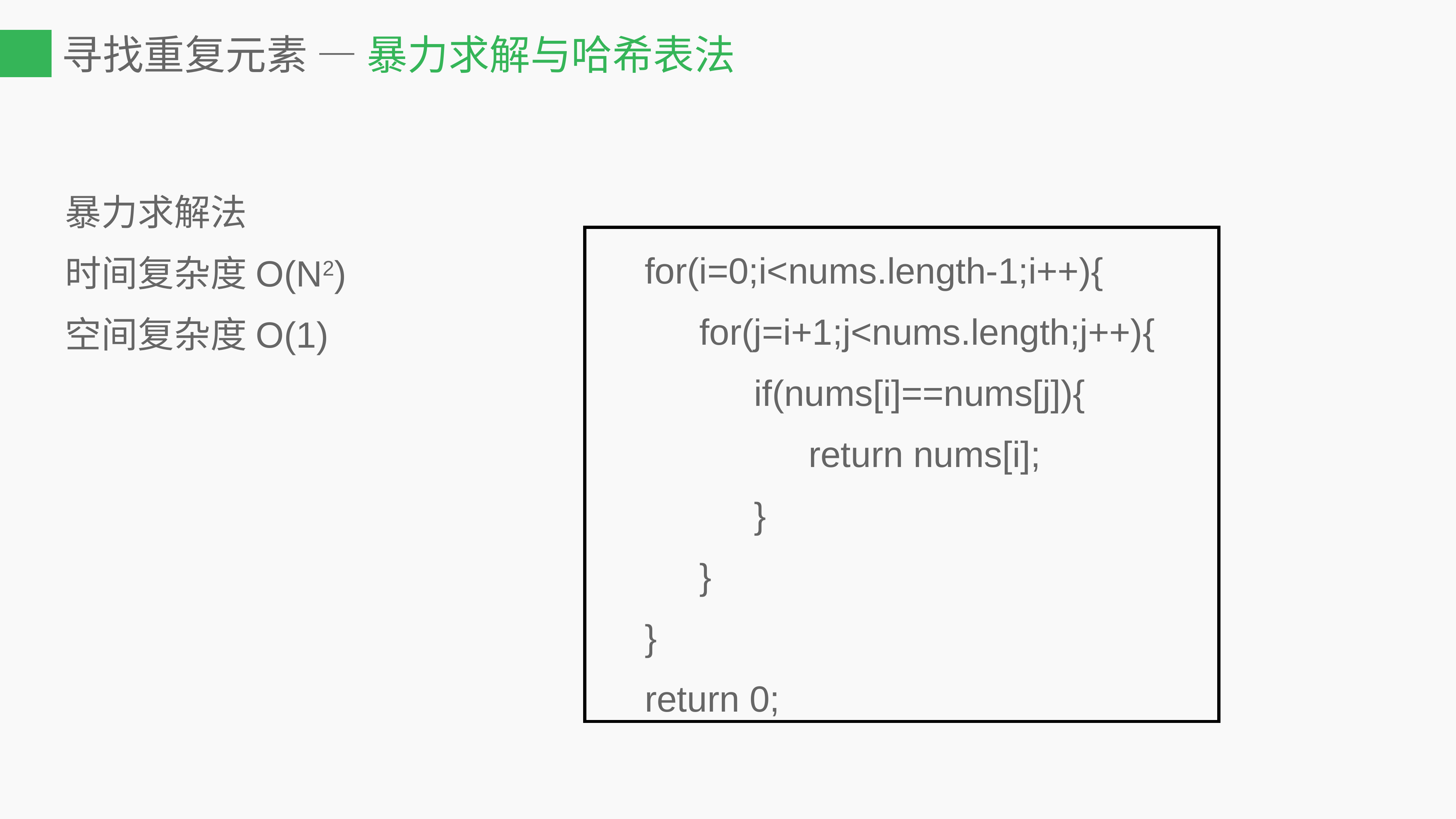

# 寻找重复元素 — 暴力求解与哈希表法
暴力求解法
时间复杂度O(N2)
空间复杂度O(1)

	for(i=0;i<nums.length-1;i++){
		for(j=i+1;j<nums.length;j++){
			if(nums[i]==nums[j]){
				return nums[i];
			}
		}
	}
	return 0;